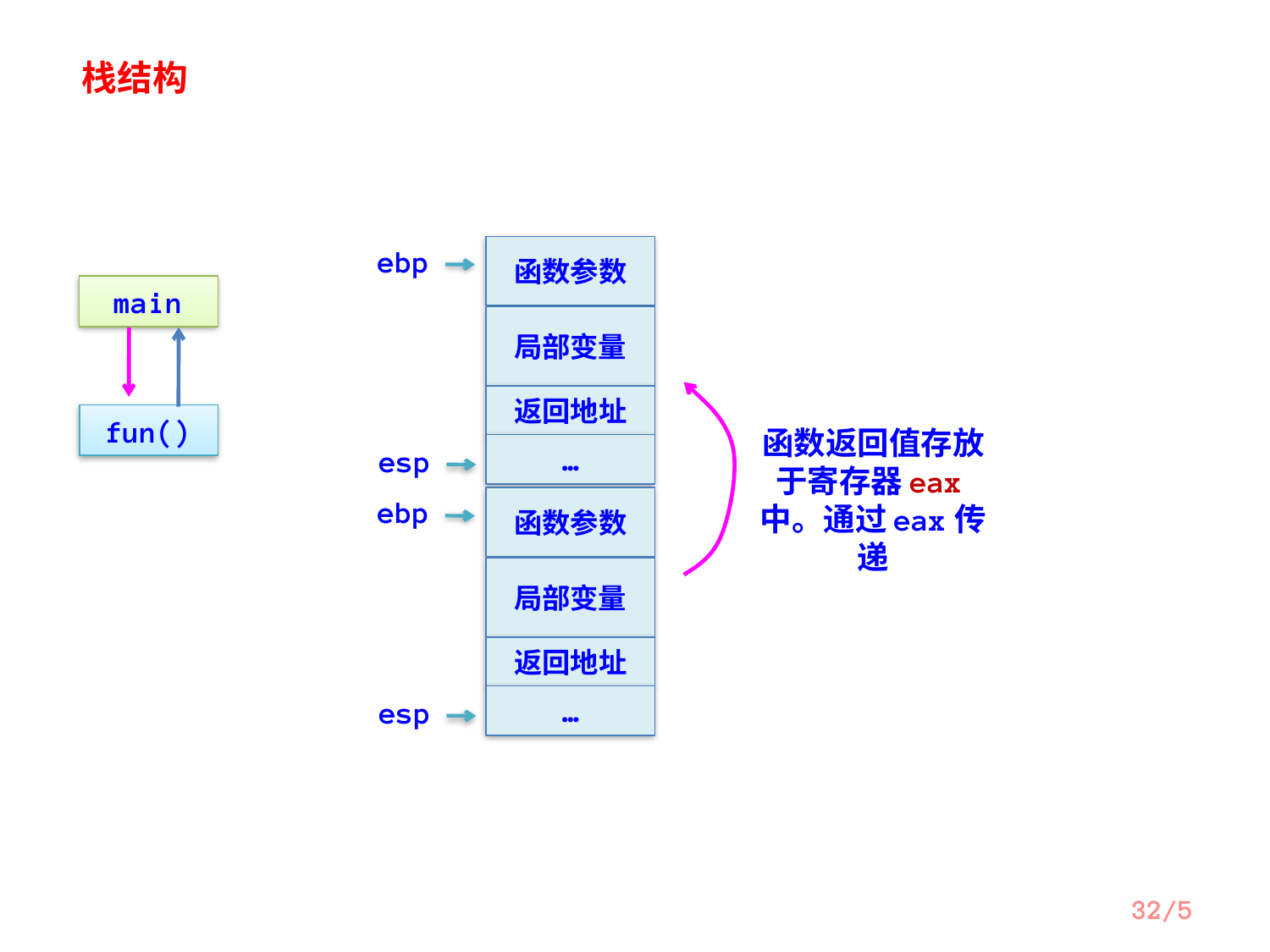

栈结构
ebp
函数参数
局部变量
返回地址
esp
…
main

函数返回值存放于寄存器eax中。通过eax传递
fun()
ebp
函数参数
局部变量
返回地址
esp
…
32/5